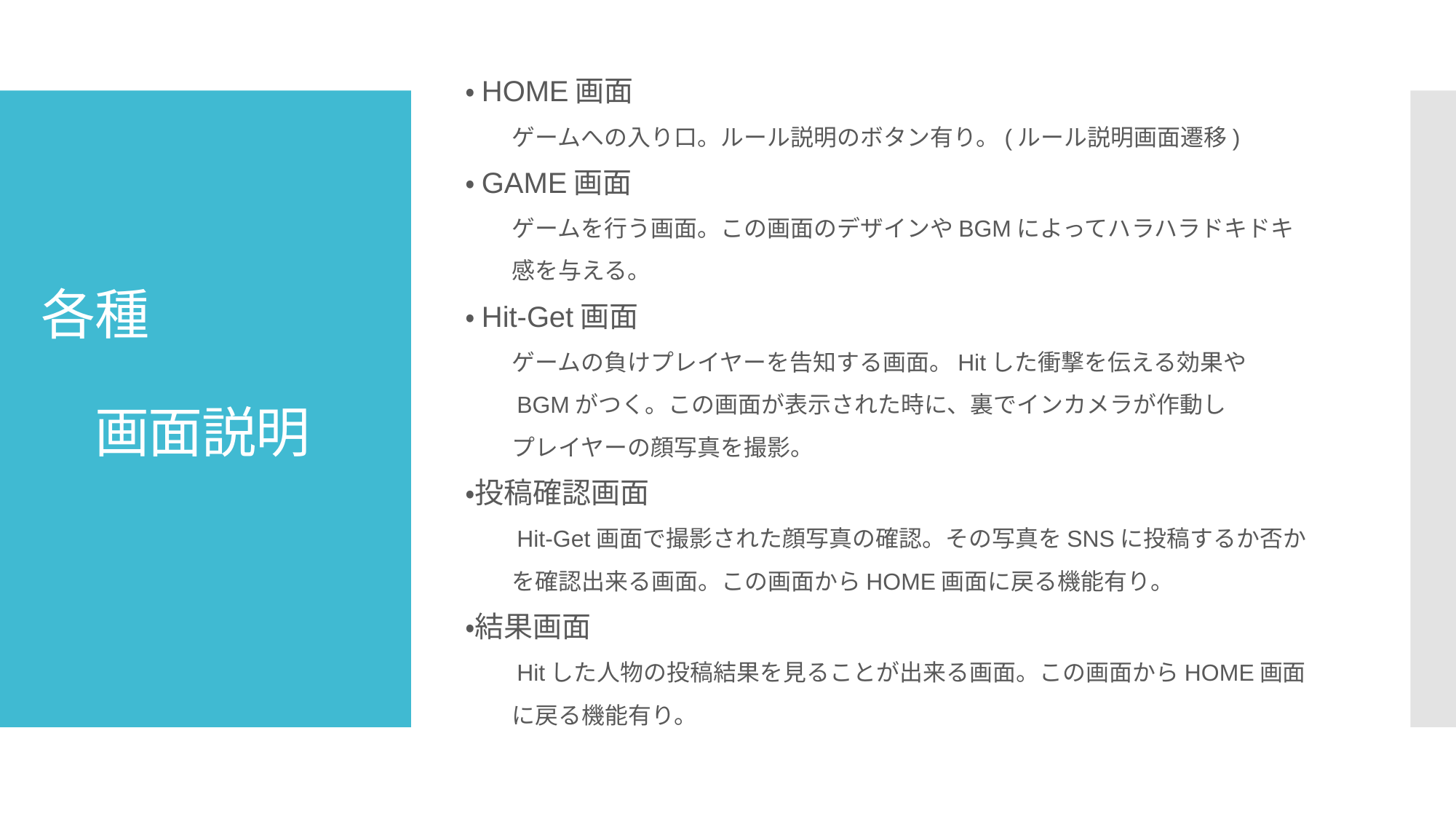

・HOME画面
　　ゲームへの入り口。ルール説明のボタン有り。(ルール説明画面遷移)
・GAME画面
　　ゲームを行う画面。この画面のデザインやBGMによってハラハラドキドキ
　　感を与える。
・Hit-Get画面
　　ゲームの負けプレイヤーを告知する画面。Hitした衝撃を伝える効果や
　　BGMがつく。この画面が表示された時に、裏でインカメラが作動し
　　プレイヤーの顔写真を撮影。
・投稿確認画面
　　Hit-Get画面で撮影された顔写真の確認。その写真をSNSに投稿するか否か
　　を確認出来る画面。この画面からHOME画面に戻る機能有り。
・結果画面
　　Hitした人物の投稿結果を見ることが出来る画面。この画面からHOME画面
　　に戻る機能有り。

# 各種 　 　画面説明